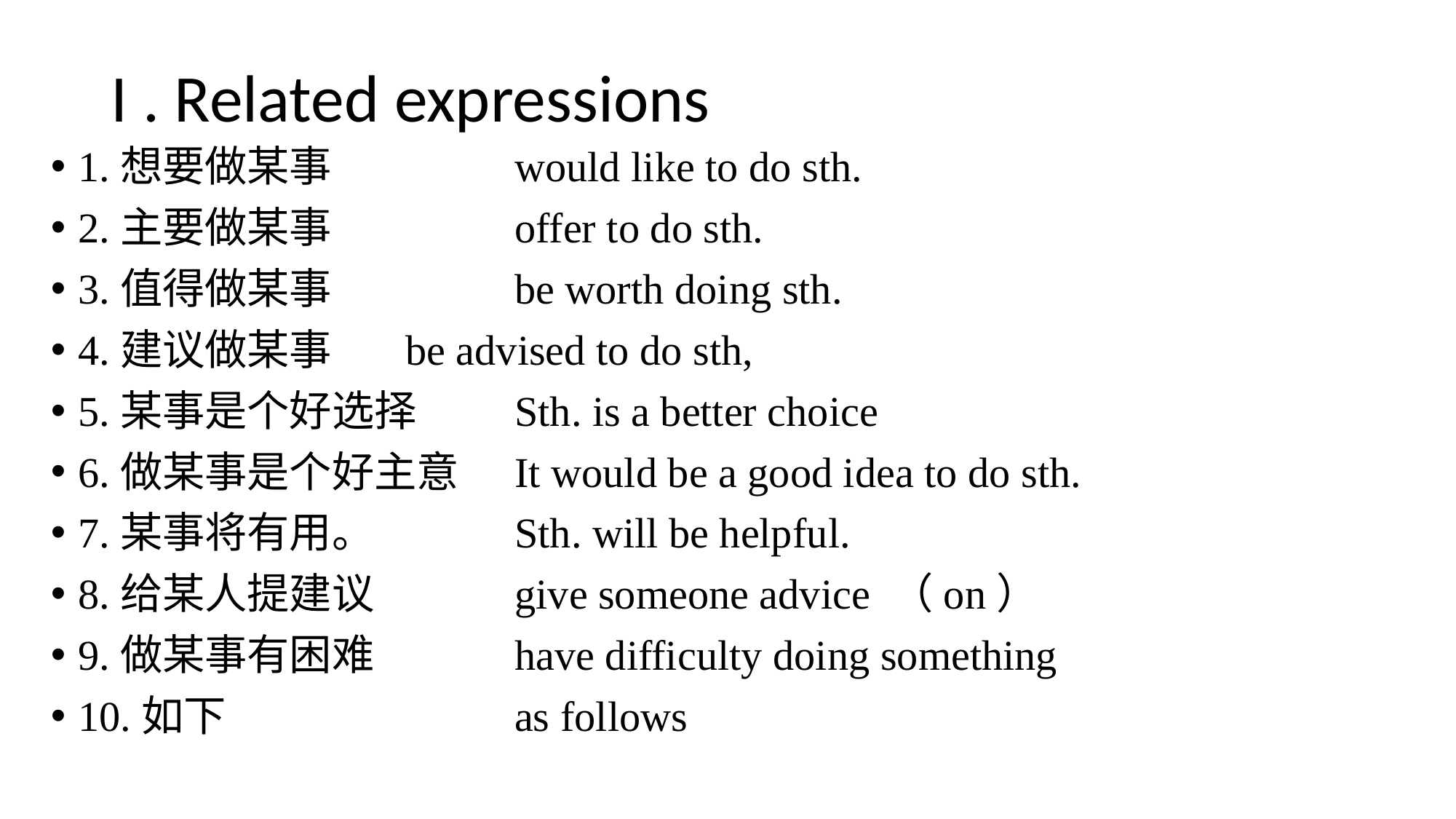

# I . Related expressions
1.想要做某事     		would like to do sth.
2.主要做某事     		offer to do sth.
3.值得做某事     		be worth doing sth.
4.建议做某事      	be advised to do sth,
5.某事是个好选择    	Sth. is a better choice
6.做某事是个好主意  	It would be a good idea to do sth.
7.某事将有用。     	Sth. will be helpful.
8.给某人提建议		give someone advice （on）
9.做某事有困难		have difficulty doing something
10.如下			as follows